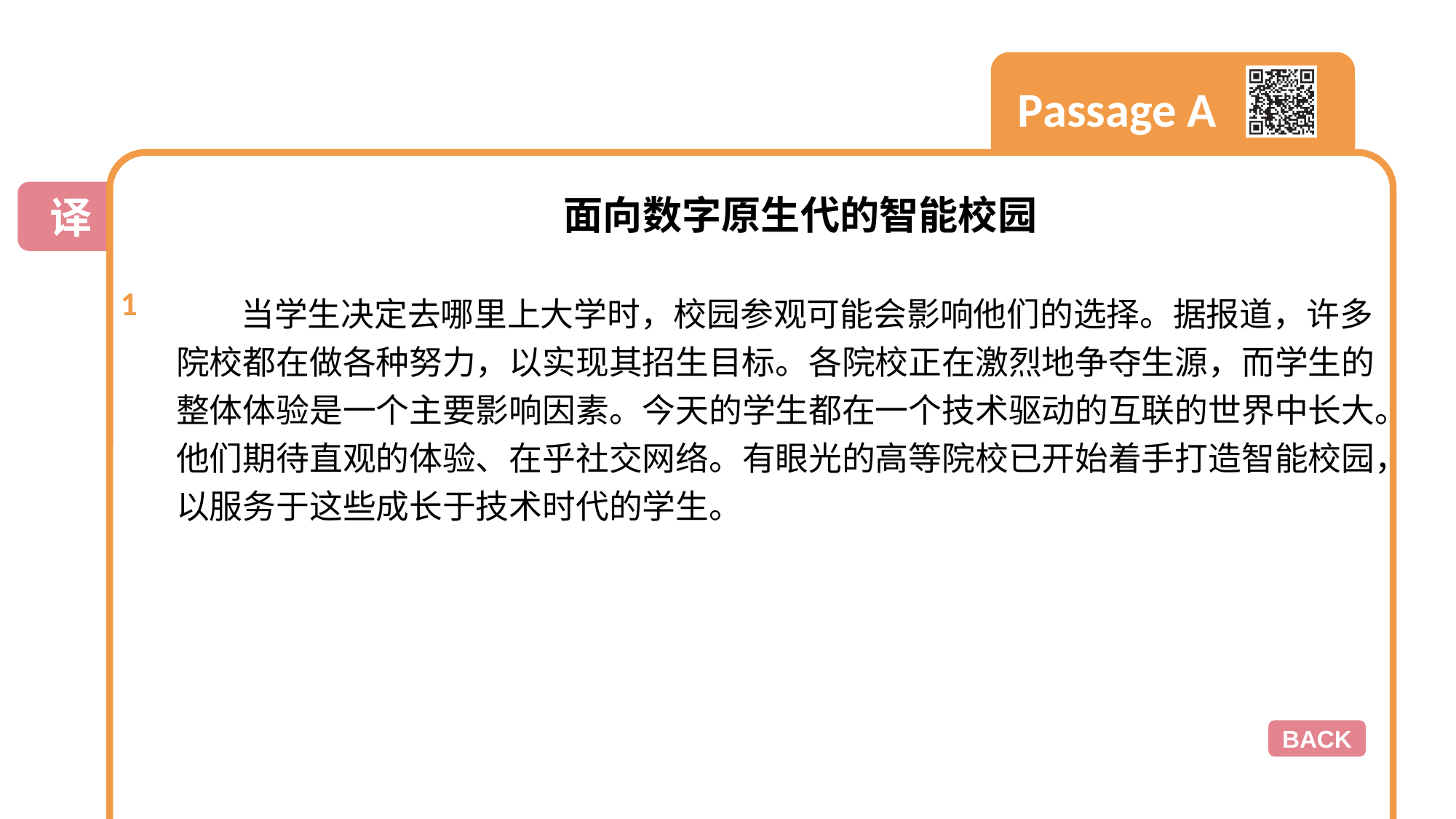

面向数字原生代的智能校园

当学生决定去哪里上大学时，校园参观可能会影响他们的选择。据报道，许多院校都在做各种努力，以实现其招生目标。各院校正在激烈地争夺生源，而学生的整体体验是一个主要影响因素。今天的学生都在一个技术驱动的互联的世界中长大。他们期待直观的体验、在乎社交网络。有眼光的高等院校已开始着手打造智能校园，以服务于这些成长于技术时代的学生。

1

BACK